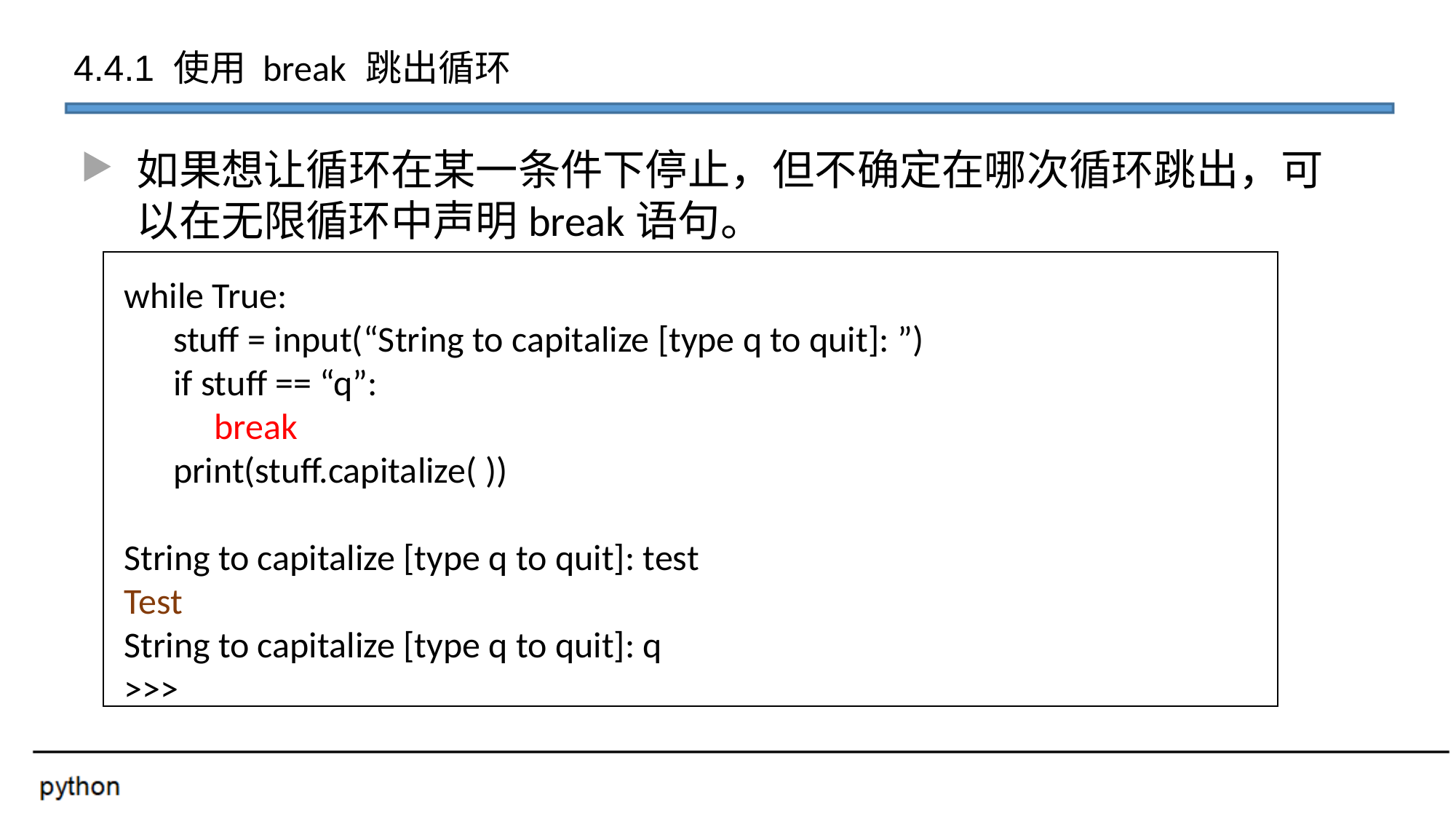

4.4.1 使用 break 跳出循环
如果想让循环在某一条件下停止，但不确定在哪次循环跳出，可以在无限循环中声明break语句。

while True:
      stuff = input(“String to capitalize [type q to quit]: ”)
      if stuff == “q”:
           break
      print(stuff.capitalize( ))

String to capitalize [type q to quit]: test
Test
String to capitalize [type q to quit]: q
>>>

16